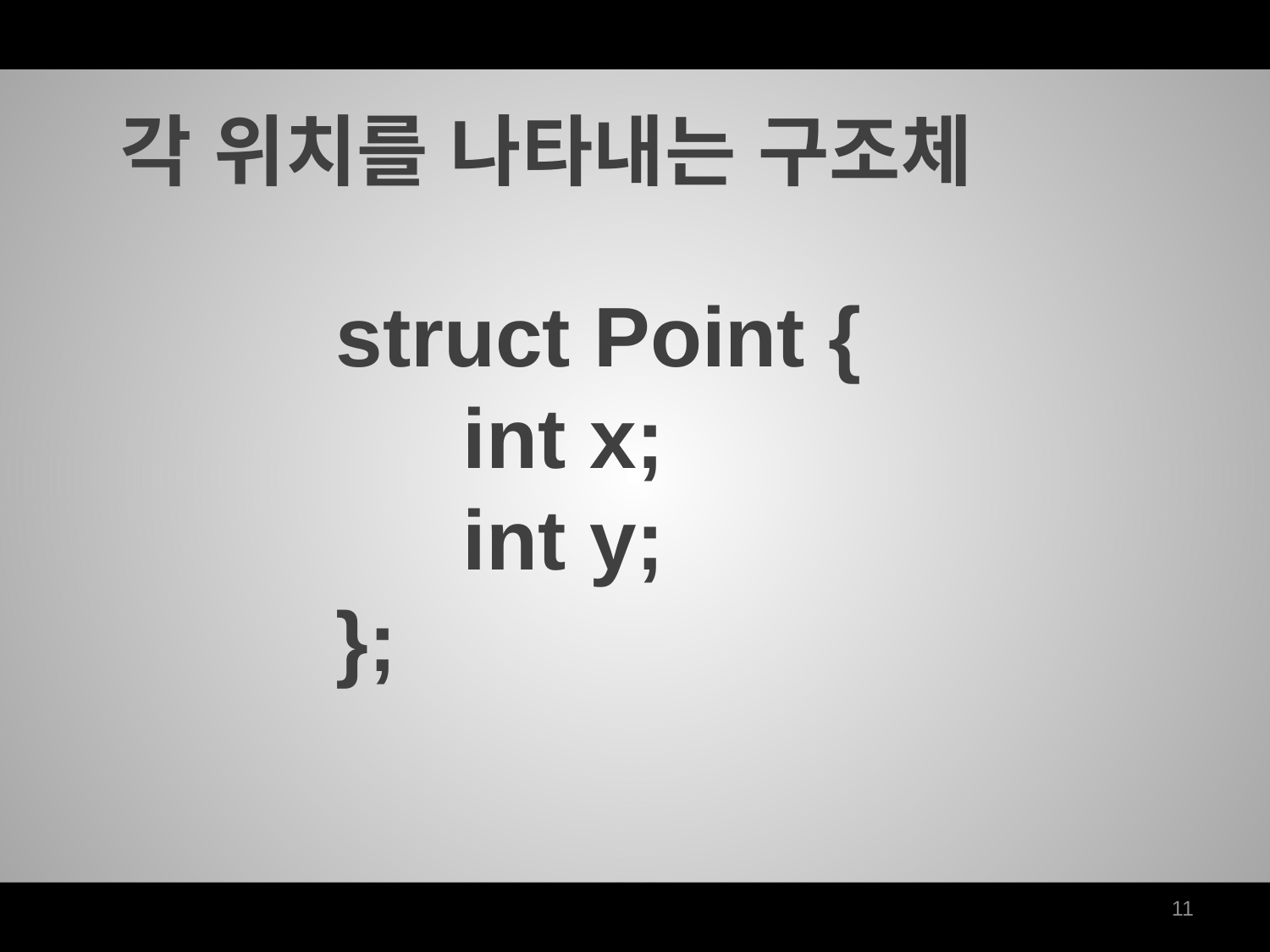

각 위치를 나타내는 구조체
struct Point {
	int x;
	int y;
};
11